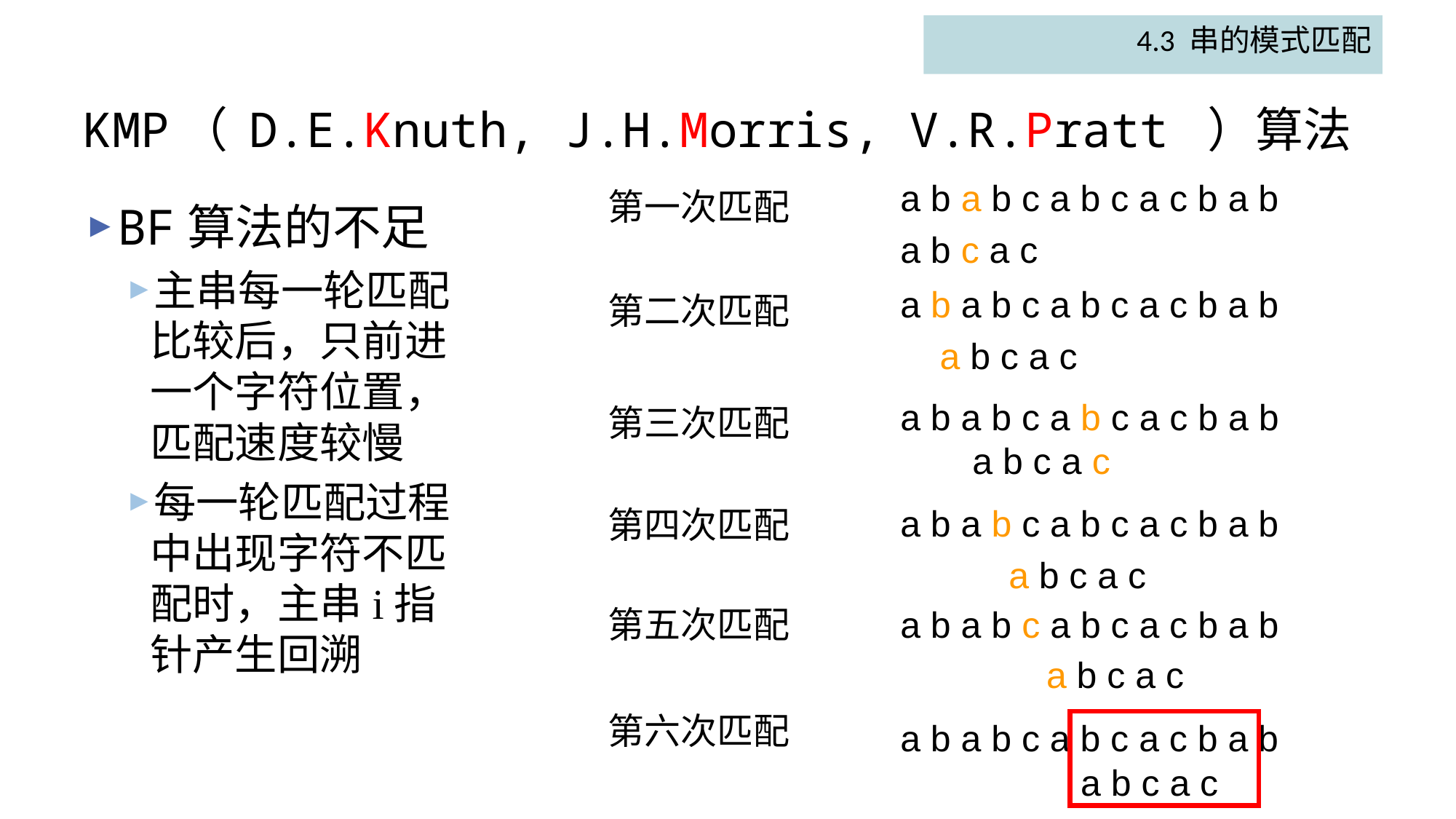

4.3 串的模式匹配

# KMP（ D.E.Knuth, J.H.Morris, V.R.Pratt ）算法
a b a b c a b c a c b a b
第一次匹配
BF算法的不足
主串每一轮匹配比较后，只前进一个字符位置，匹配速度较慢
每一轮匹配过程中出现字符不匹配时，主串i指针产生回溯
a b c a c
a b a b c a b c a c b a b
第二次匹配
a b c a c
a b a b c a b c a c b a b
第三次匹配
a b c a c
a b a b c a b c a c b a b
第四次匹配
a b c a c
第五次匹配
a b a b c a b c a c b a b
a b c a c
第六次匹配
a b a b c a b c a c b a b

a b c a c